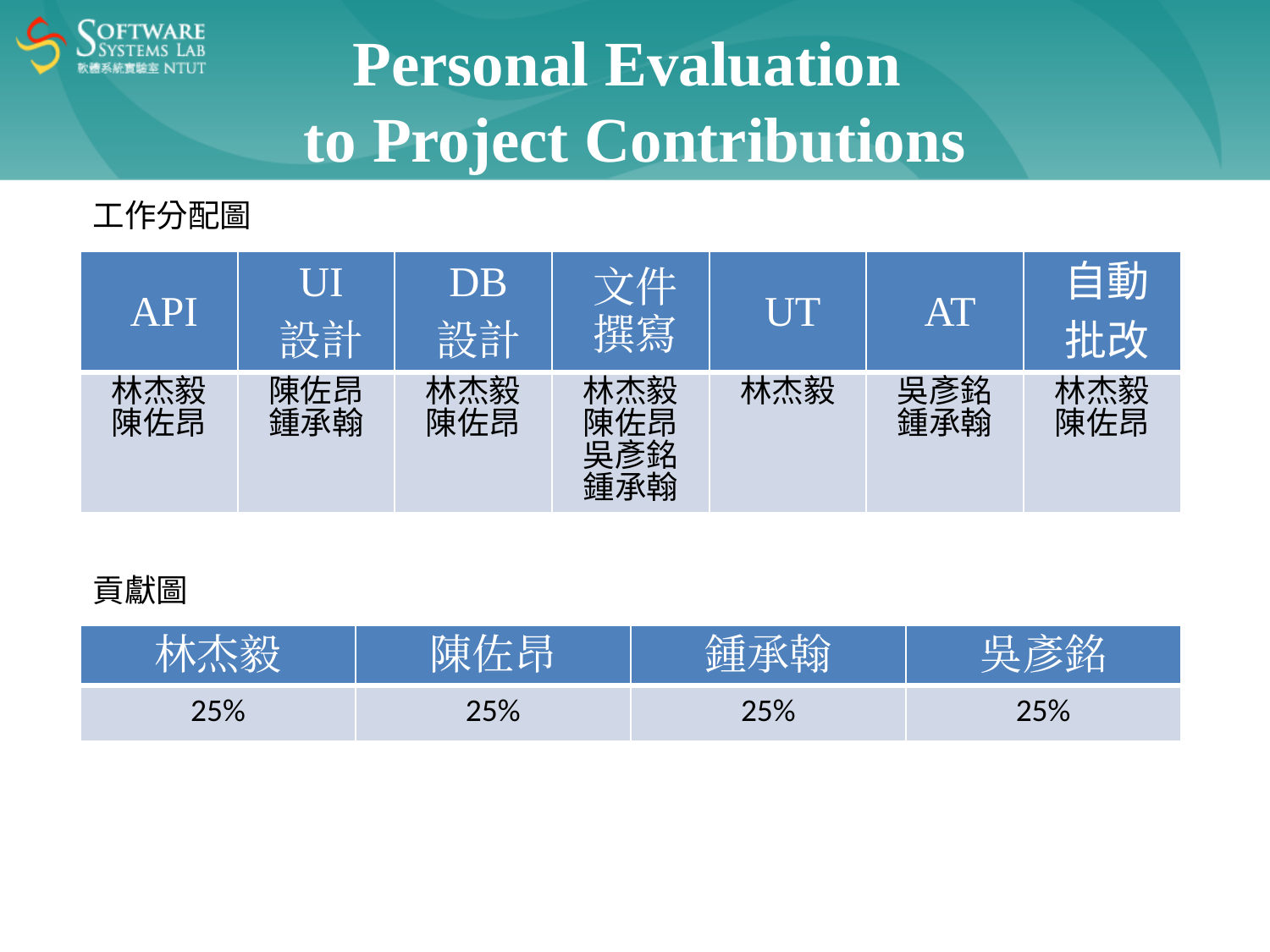

Personal Evaluation
to Project Contributions

工作分配圖
| API | UI 設計 | DB 設計 | 文件撰寫 | UT | AT | 自動 批改 |
| --- | --- | --- | --- | --- | --- | --- |
| 林杰毅 陳佐昂 | 陳佐昂 鍾承翰 | 林杰毅 陳佐昂 | 林杰毅 陳佐昂 吳彥銘 鍾承翰 | 林杰毅 | 吳彥銘 鍾承翰 | 林杰毅 陳佐昂 |
貢獻圖
| 林杰毅 | 陳佐昂 | 鍾承翰 | 吳彥銘 |
| --- | --- | --- | --- |
| 25% | 25% | 25% | 25% |